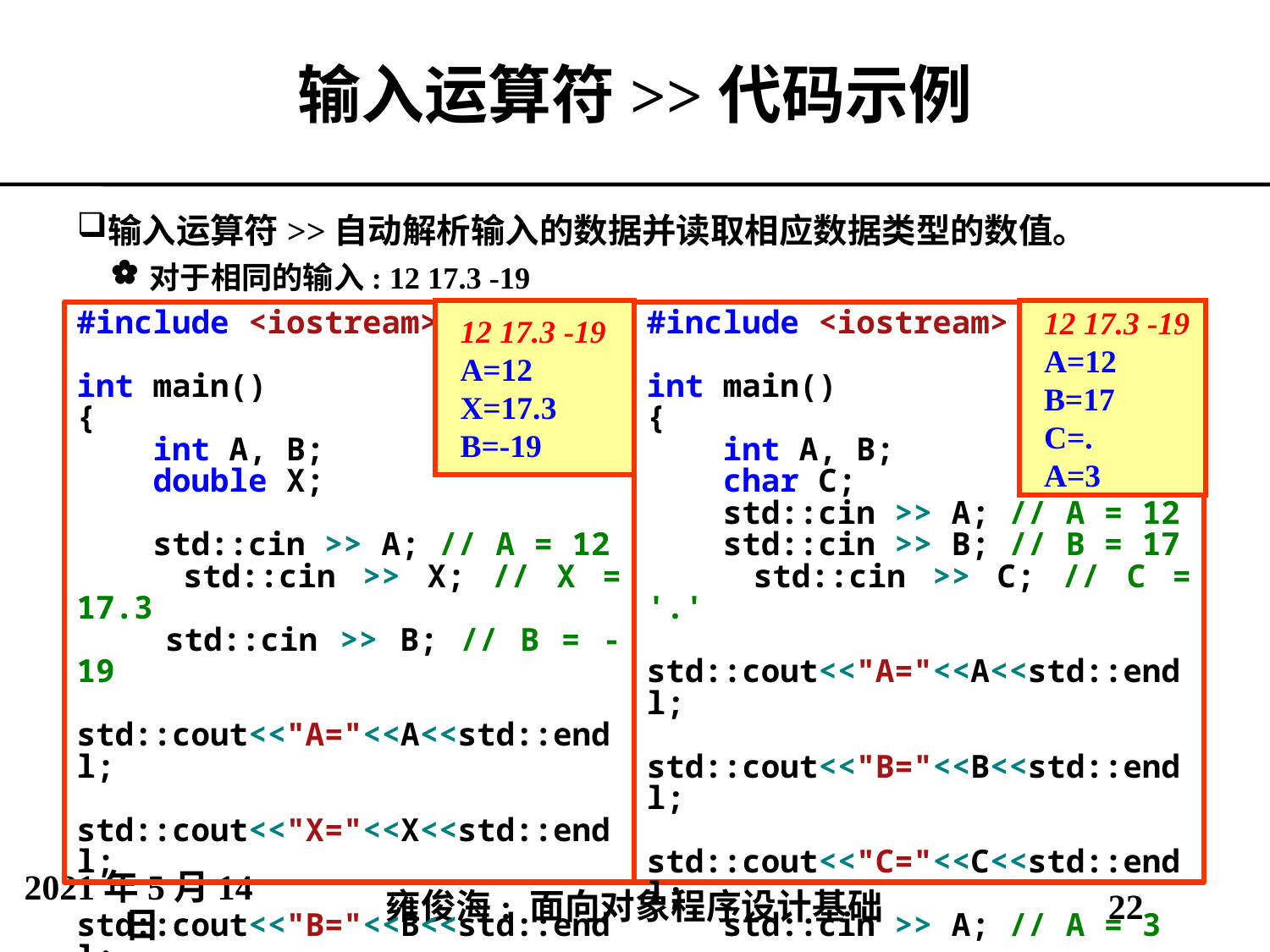

# 输入运算符>>代码示例

输入运算符>>自动解析输入的数据并读取相应数据类型的数值。
对于相同的输入: 12 17.3 -19
12 17.3 -19
A=12
X=17.3
B=-19
12 17.3 -19
A=12
B=17
C=.
A=3
#include <iostream>

int main()
{
    int A, B;
    double X;

    std::cin >> A; // A = 12
    std::cin >> X; // X = 17.3
    std::cin >> B; // B = -19
    std::cout<<"A="<<A<<std::endl;
    std::cout<<"X="<<X<<std::endl;
    std::cout<<"B="<<B<<std::endl;

    system("pause");
    return 0;
} // 函数main结束
#include <iostream>

int main()
{
    int A, B;
    char C;
    std::cin >> A; // A = 12
    std::cin >> B; // B = 17
    std::cin >> C; // C = '.'
    std::cout<<"A="<<A<<std::endl;
    std::cout<<"B="<<B<<std::endl;
    std::cout<<"C="<<C<<std::endl;
    std::cin >> A; // A = 3
    std::cout<<"A="<<A<<std::endl;

    system("pause");
    return 0;
} // 函数main结束
2021年5月14日
雍俊海: 面向对象程序设计基础
22